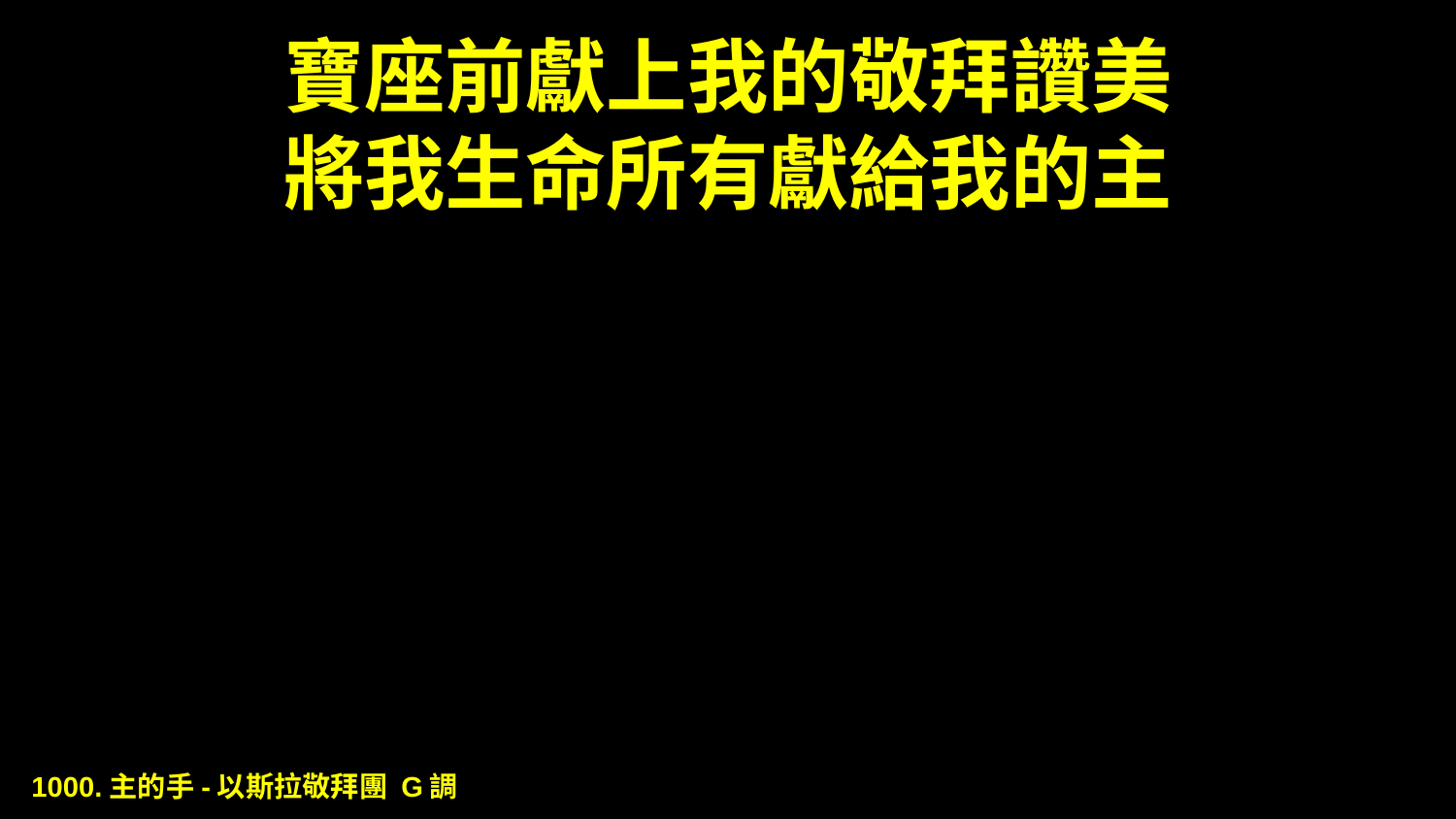

# 寶座前獻上我的敬拜讚美 將我生命所有獻給我的主
1000.主的手-以斯拉敬拜團 G調